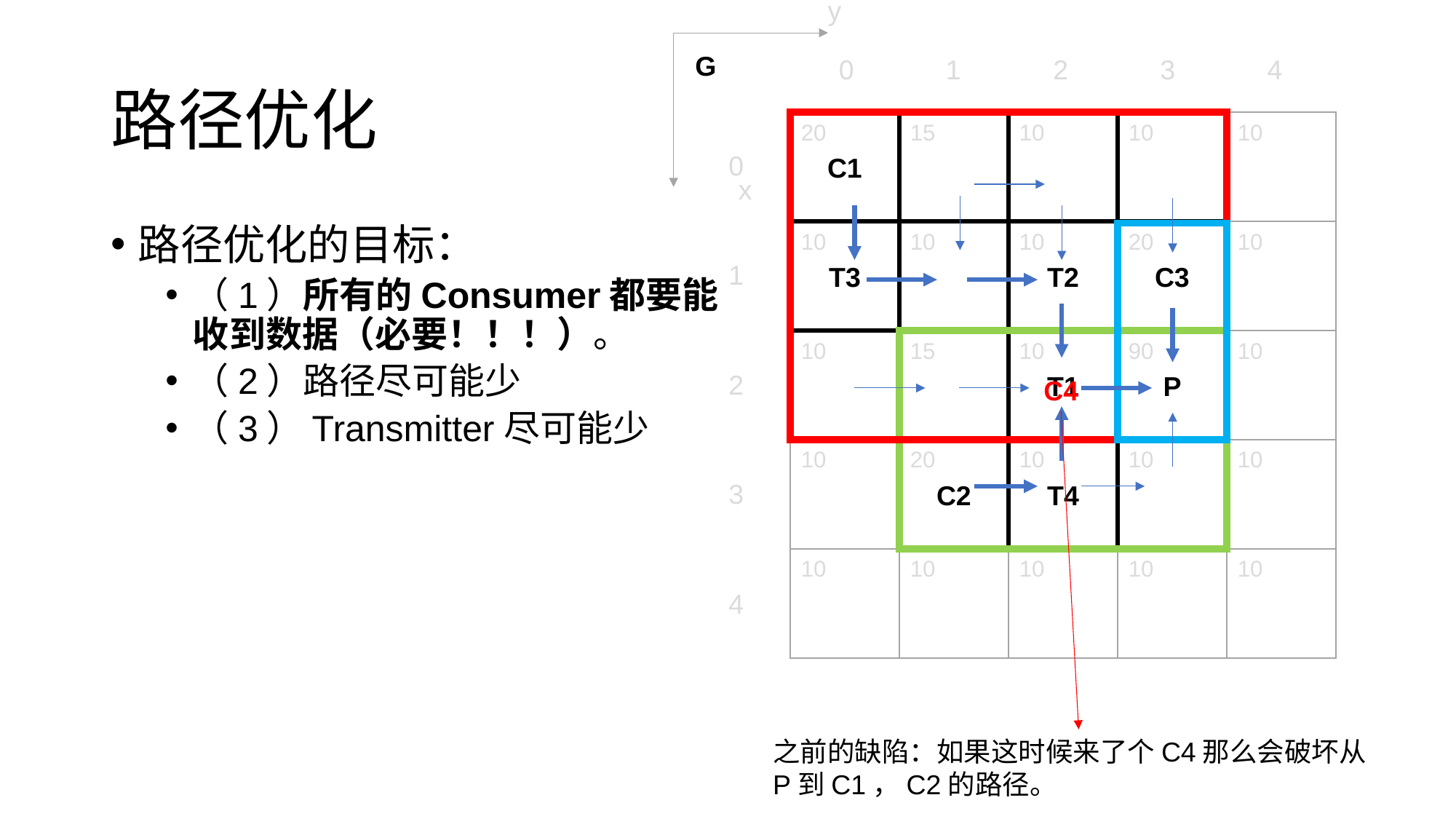

y
G
0
1
2
3
4

C1

20	15	10	10	10

10	10	10	20	10

10	15	10	90	10

10	20	10	10	10

10	10	10	10	10
0
T3

T2
C3

1

T1
P

2

C2
T4

3

4
x
# 路径优化
路径优化的目标：
（1）所有的Consumer都要能收到数据（必要！！！）。
（2）路径尽可能少
（3）Transmitter尽可能少
C4
之前的缺陷：如果这时候来了个C4那么会破坏从P到C1，C2的路径。